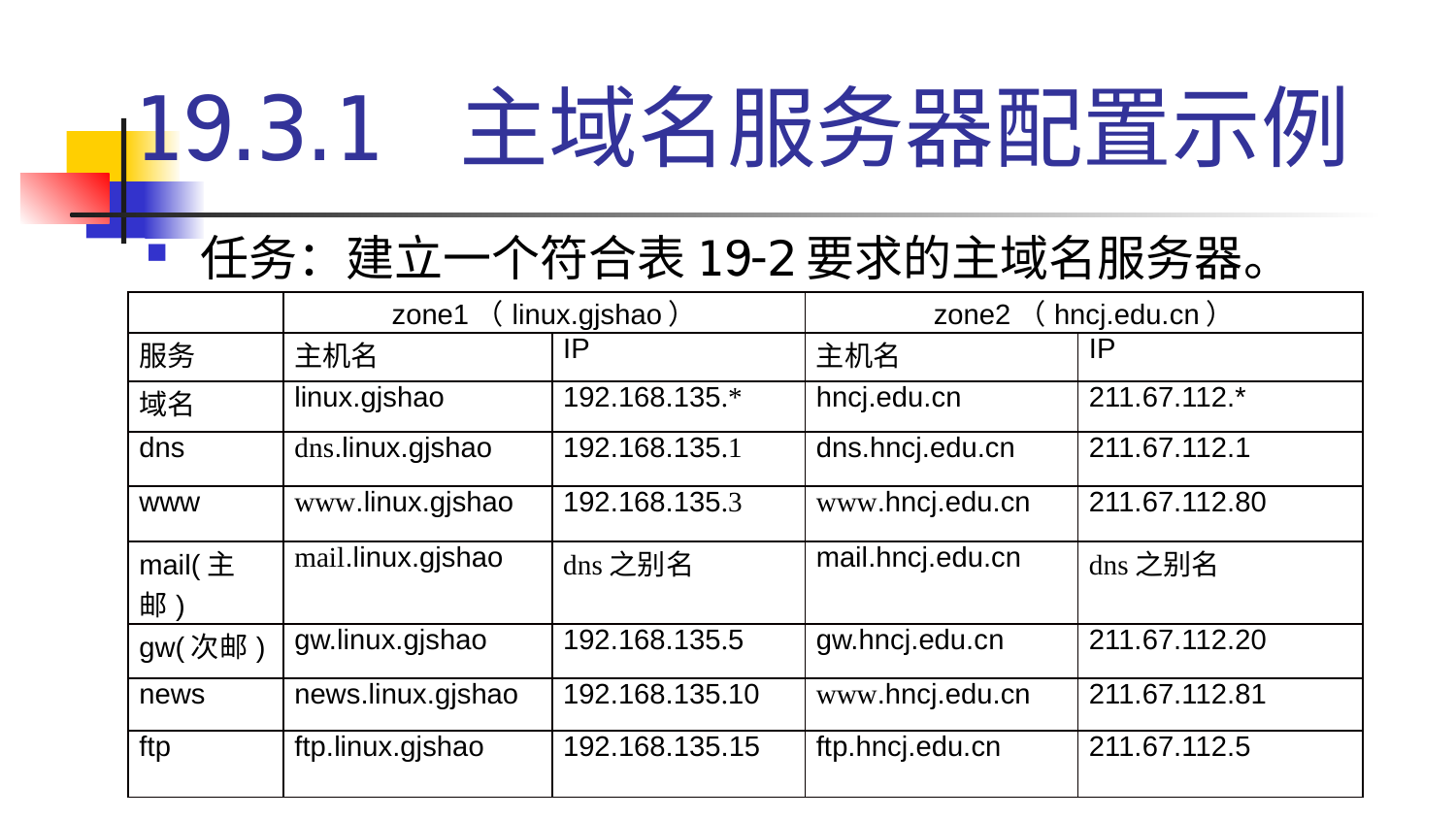

# 19.3.1  主域名服务器配置示例
任务：建立一个符合表19-2要求的主域名服务器。
|  | zone1（linux.gjshao） |  | zone2（hncj.edu.cn） |  |
| --- | --- | --- | --- | --- |
| 服务 | 主机名 | IP | 主机名 | IP |
| 域名 | linux.gjshao | 192.168.135.\* | hncj.edu.cn | 211.67.112.\* |
| dns | dns.linux.gjshao | 192.168.135.1 | dns.hncj.edu.cn | 211.67.112.1 |
| www | www.linux.gjshao | 192.168.135.3 | www.hncj.edu.cn | 211.67.112.80 |
| mail(主邮) | mail.linux.gjshao | dns之别名 | mail.hncj.edu.cn | dns之别名 |
| gw(次邮) | gw.linux.gjshao | 192.168.135.5 | gw.hncj.edu.cn | 211.67.112.20 |
| news | news.linux.gjshao | 192.168.135.10 | www.hncj.edu.cn | 211.67.112.81 |
| ftp | ftp.linux.gjshao | 192.168.135.15 | ftp.hncj.edu.cn | 211.67.112.5 |